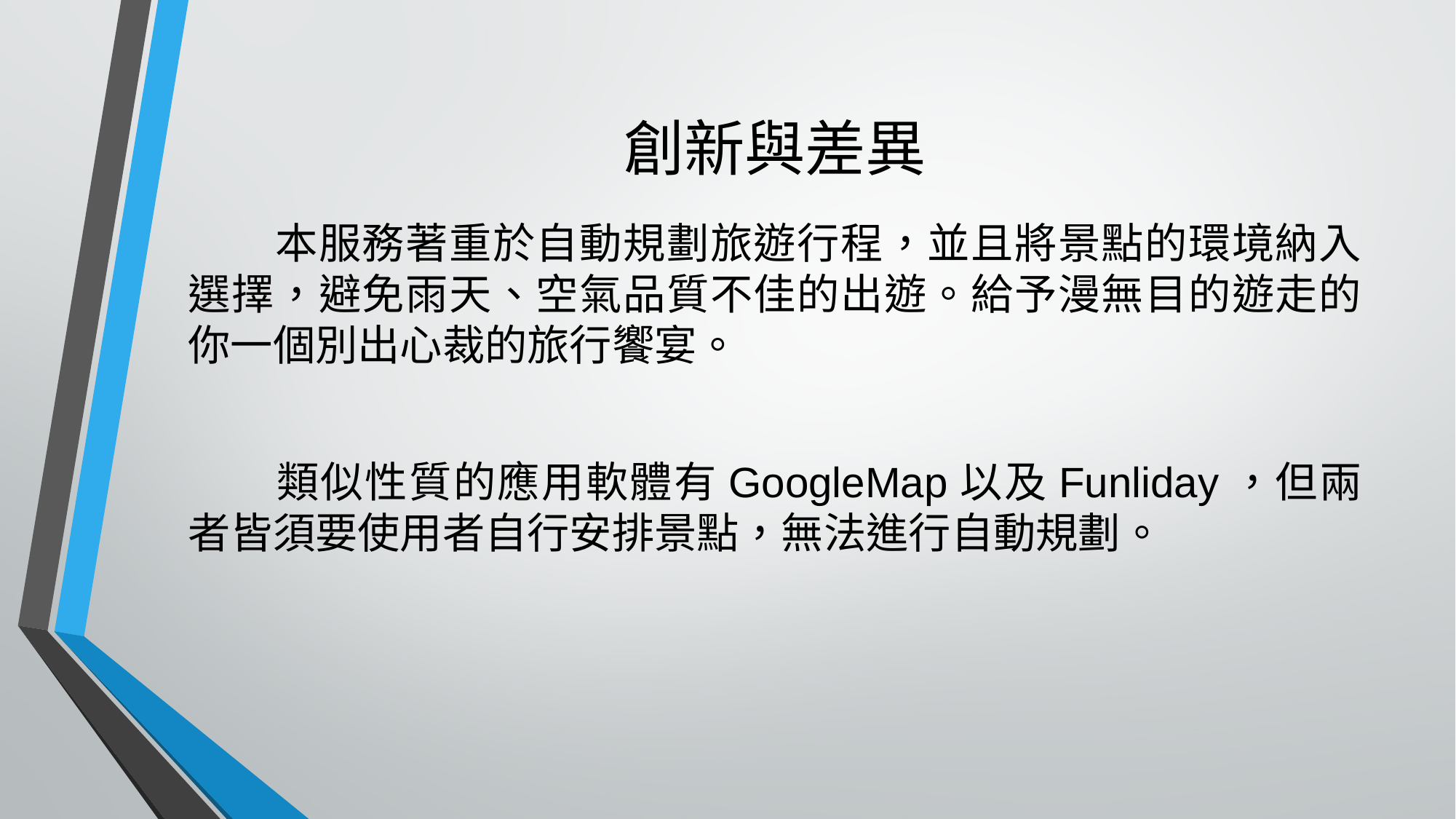

# 創新與差異
　　本服務著重於自動規劃旅遊行程，並且將景點的環境納入選擇，避免雨天、空氣品質不佳的出遊。給予漫無目的遊走的你一個別出心裁的旅行饗宴。

　　類似性質的應用軟體有GoogleMap以及Funliday，但兩者皆須要使用者自行安排景點，無法進行自動規劃。